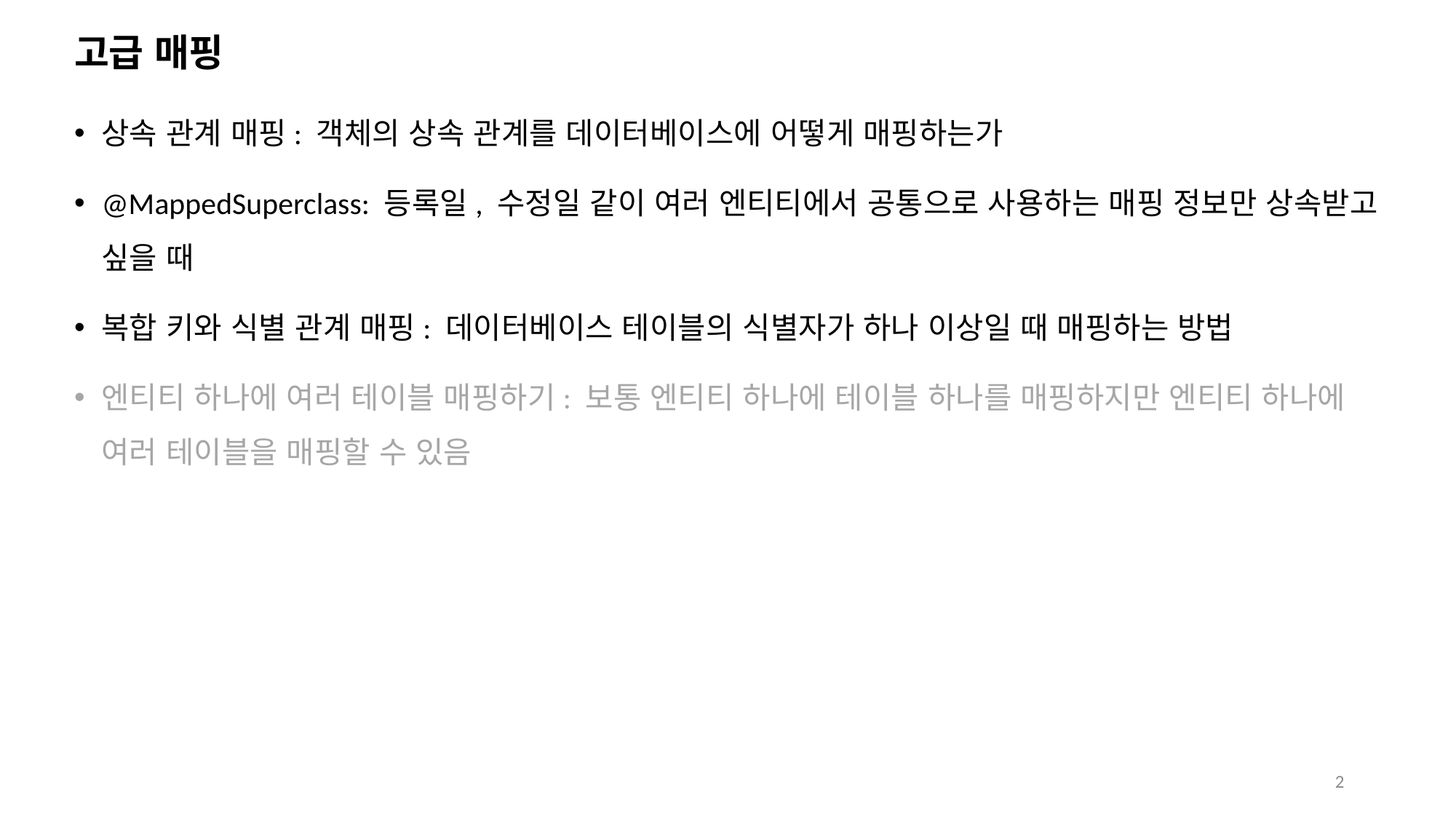

# 고급 매핑
상속 관계 매핑: 객체의 상속 관계를 데이터베이스에 어떻게 매핑하는가
@MappedSuperclass: 등록일, 수정일 같이 여러 엔티티에서 공통으로 사용하는 매핑 정보만 상속받고 싶을 때
복합 키와 식별 관계 매핑: 데이터베이스 테이블의 식별자가 하나 이상일 때 매핑하는 방법
엔티티 하나에 여러 테이블 매핑하기: 보통 엔티티 하나에 테이블 하나를 매핑하지만 엔티티 하나에 여러 테이블을 매핑할 수 있음
2